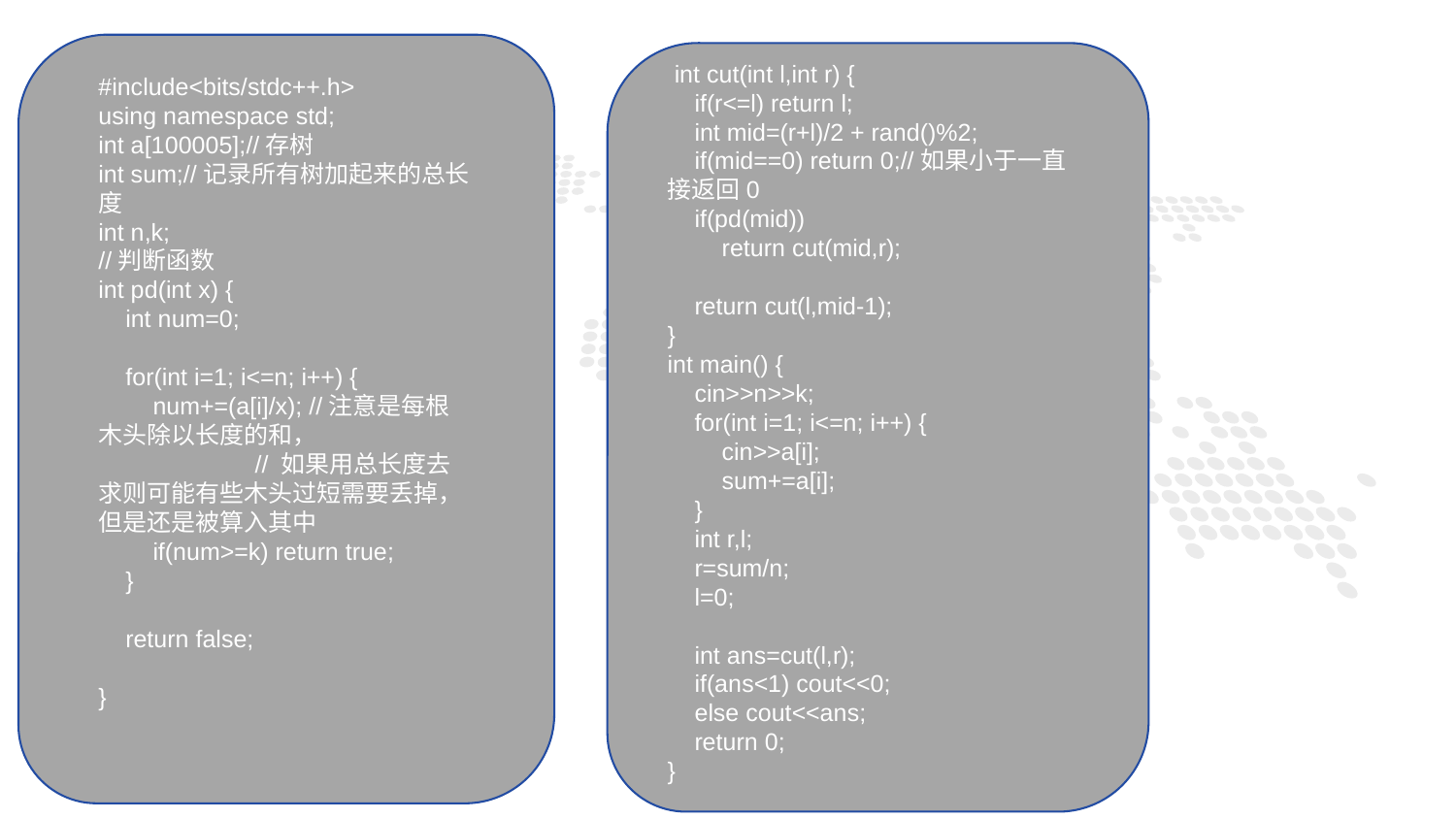

int cut(int l,int r) {
    if(r<=l) return l;
    int mid=(r+l)/2 + rand()%2;
    if(mid==0) return 0;//如果小于一直接返回0
    if(pd(mid))
        return cut(mid,r);

    return cut(l,mid-1);
}
int main() {
    cin>>n>>k;
    for(int i=1; i<=n; i++) {
        cin>>a[i];
        sum+=a[i];
    }
    int r,l;
    r=sum/n;
    l=0;

    int ans=cut(l,r);
    if(ans<1) cout<<0;
    else cout<<ans;
    return 0;
}
#include<bits/stdc++.h>
using namespace std;
int a[100005];//存树
int sum;//记录所有树加起来的总长度
int n,k;
//判断函数
int pd(int x) {
    int num=0;

    for(int i=1; i<=n; i++) {
        num+=(a[i]/x); //注意是每根木头除以长度的和，
                       // 如果用总长度去求则可能有些木头过短需要丢掉，但是还是被算入其中
        if(num>=k) return true;
    }

    return false;

}
1
PART  ONE